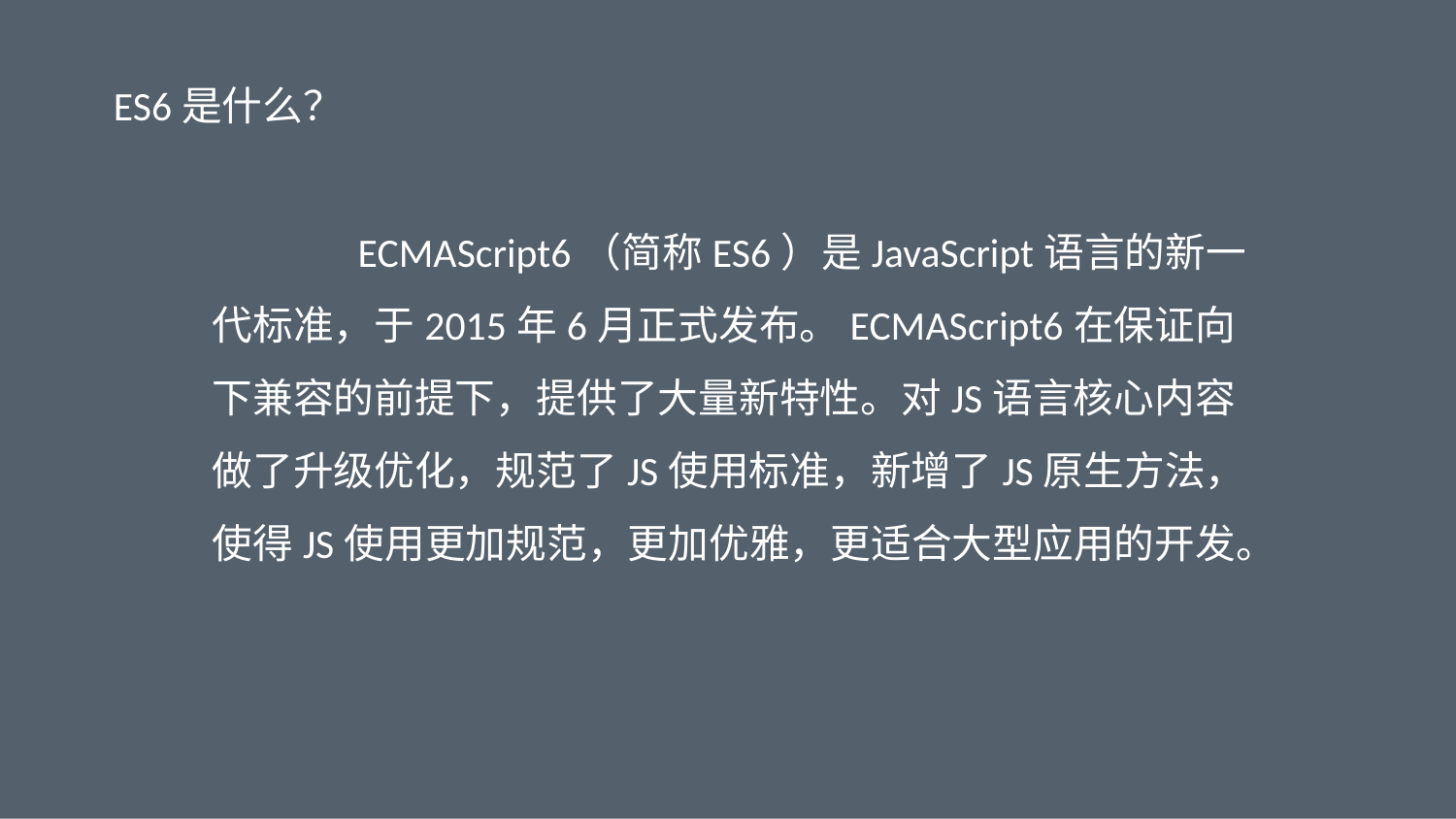

ES6是什么？
	ECMAScript6（简称ES6）是JavaScript语言的新一代标准，于2015年6月正式发布。ECMAScript6在保证向下兼容的前提下，提供了大量新特性。对JS语言核心内容做了升级优化，规范了JS使用标准，新增了JS原生方法，使得JS使用更加规范，更加优雅，更适合大型应用的开发。